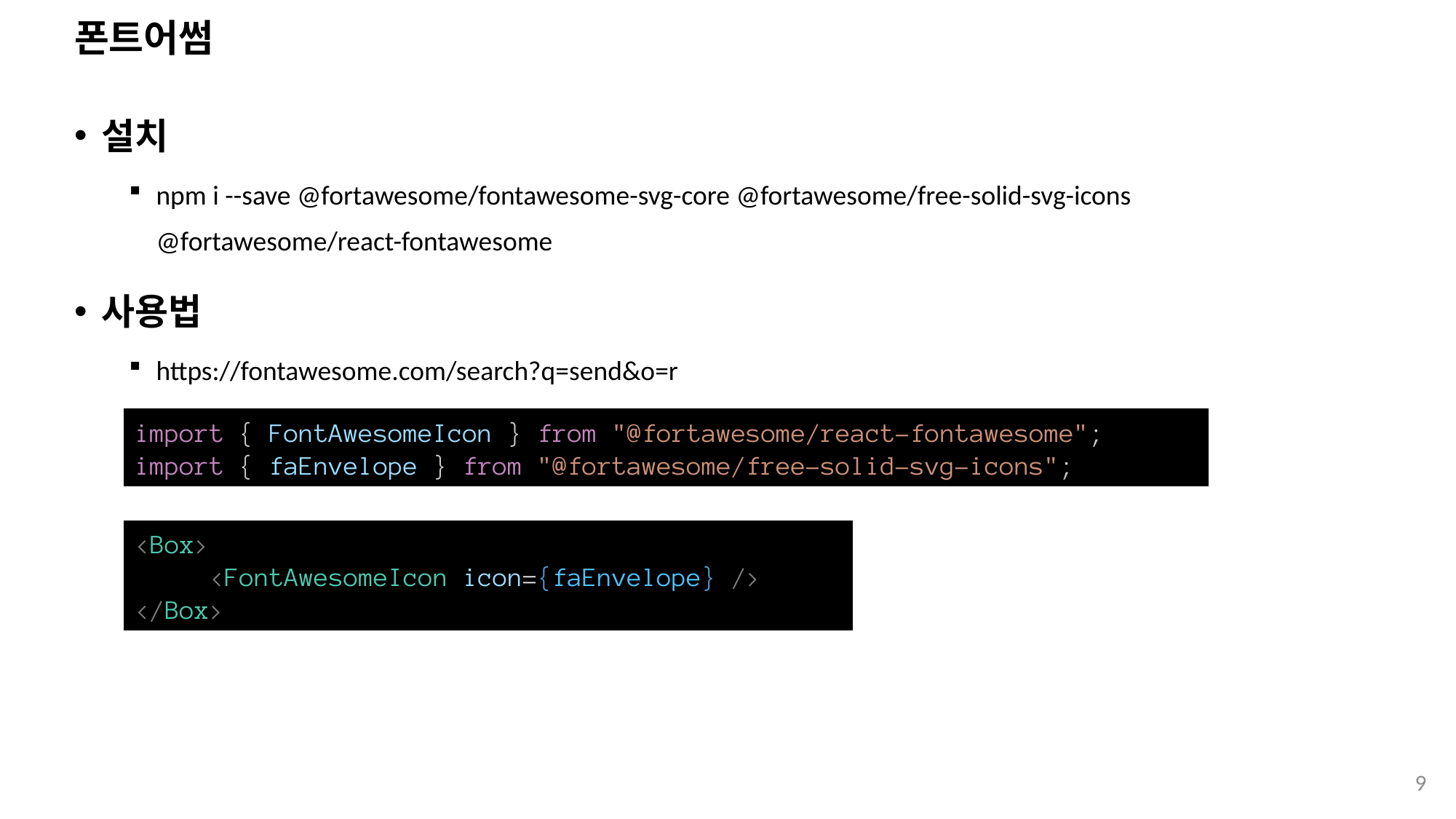

# 폰트어썸
설치
npm i --save @fortawesome/fontawesome-svg-core @fortawesome/free-solid-svg-icons @fortawesome/react-fontawesome
사용법
https://fontawesome.com/search?q=send&o=r
import { FontAwesomeIcon } from "@fortawesome/react-fontawesome";
import { faEnvelope } from "@fortawesome/free-solid-svg-icons";
<Box>
     <FontAwesomeIcon icon={faEnvelope} />
</Box>
9